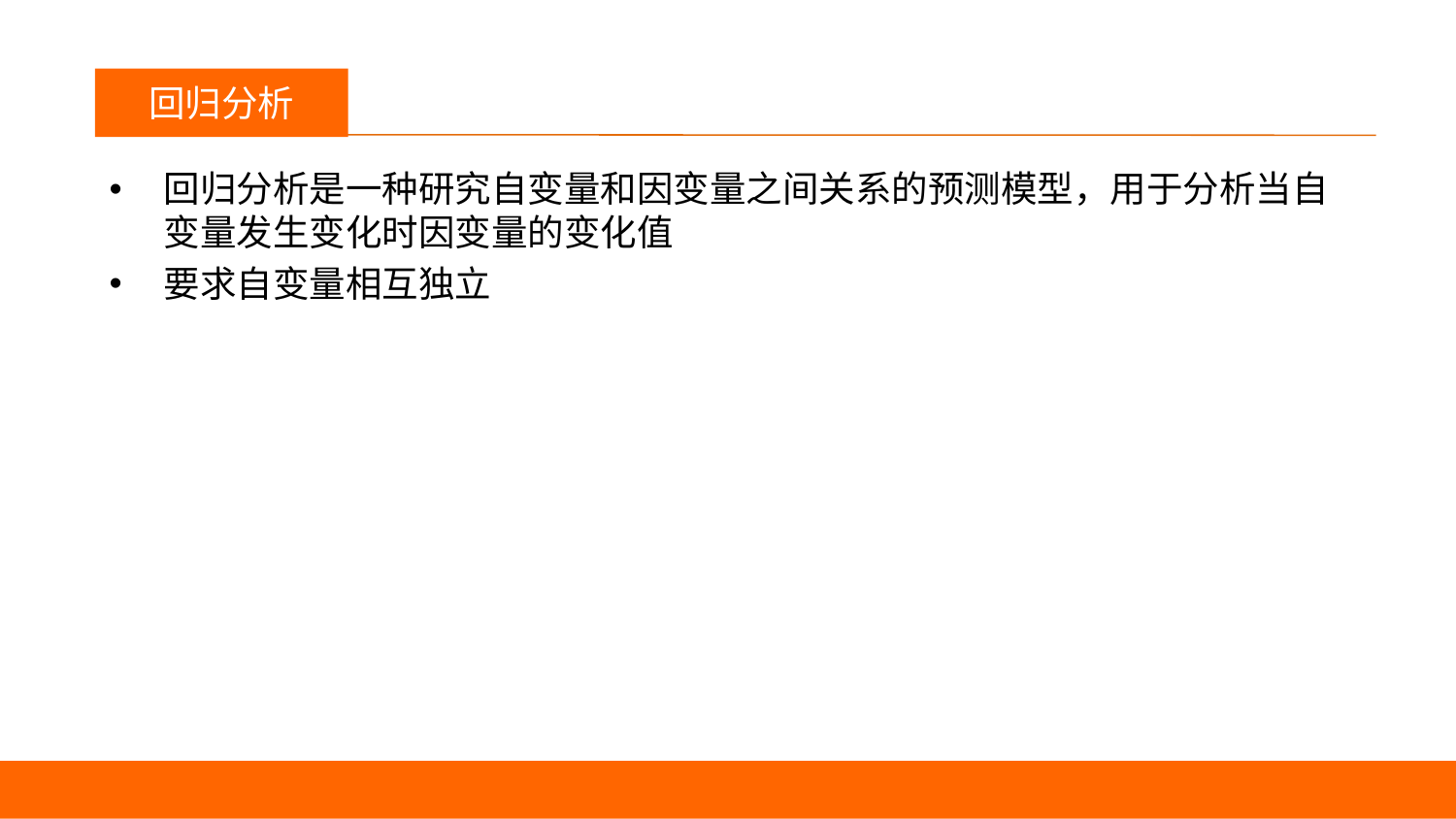

议程
回归分析

回归分析是一种研究自变量和因变量之间关系的预测模型，用于分析当自变量发生变化时因变量的变化值
要求自变量相互独立